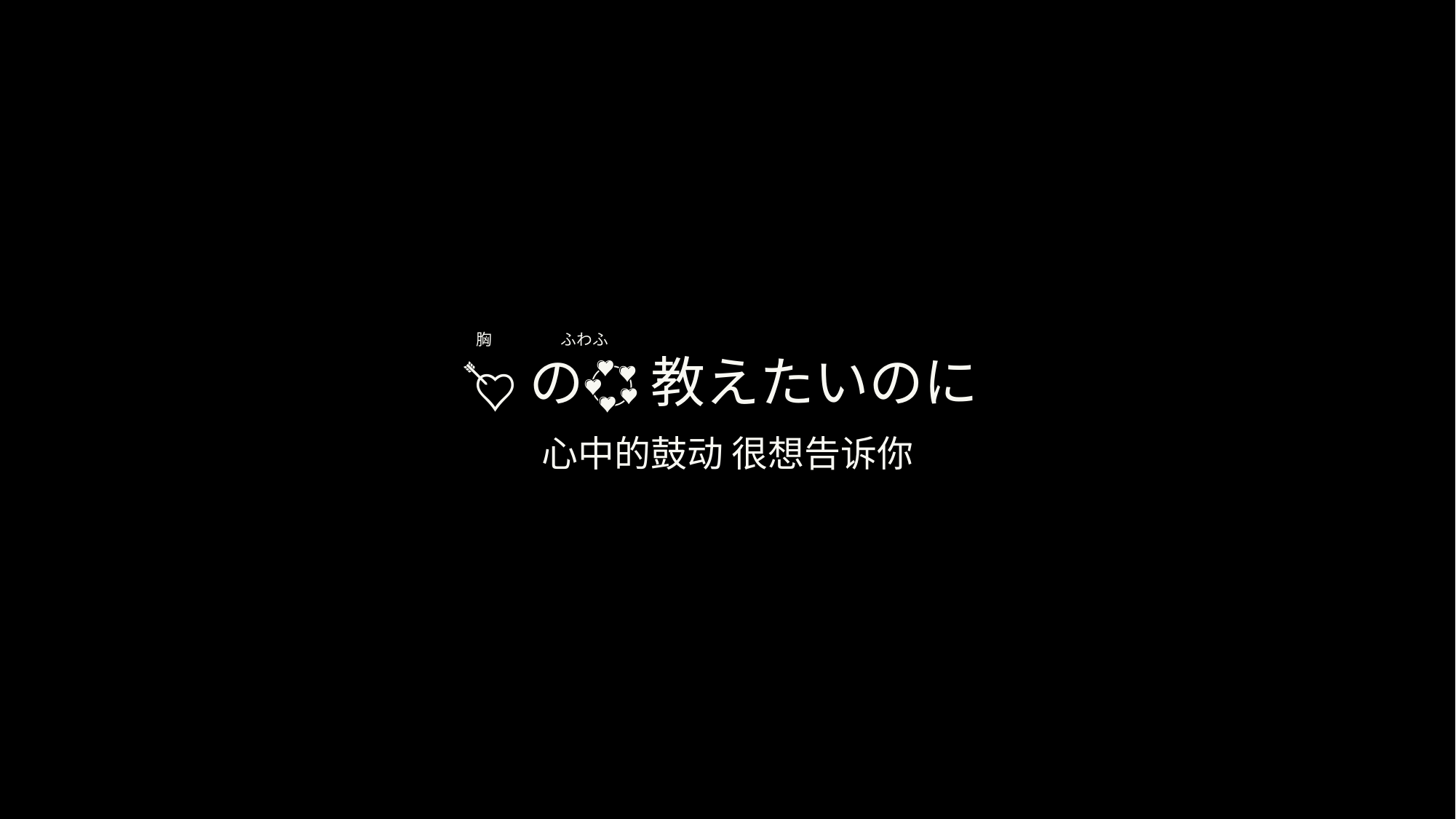

# 💘の💞 教えたいのに
胸                    ふわふ
心中的鼓动 很想告诉你